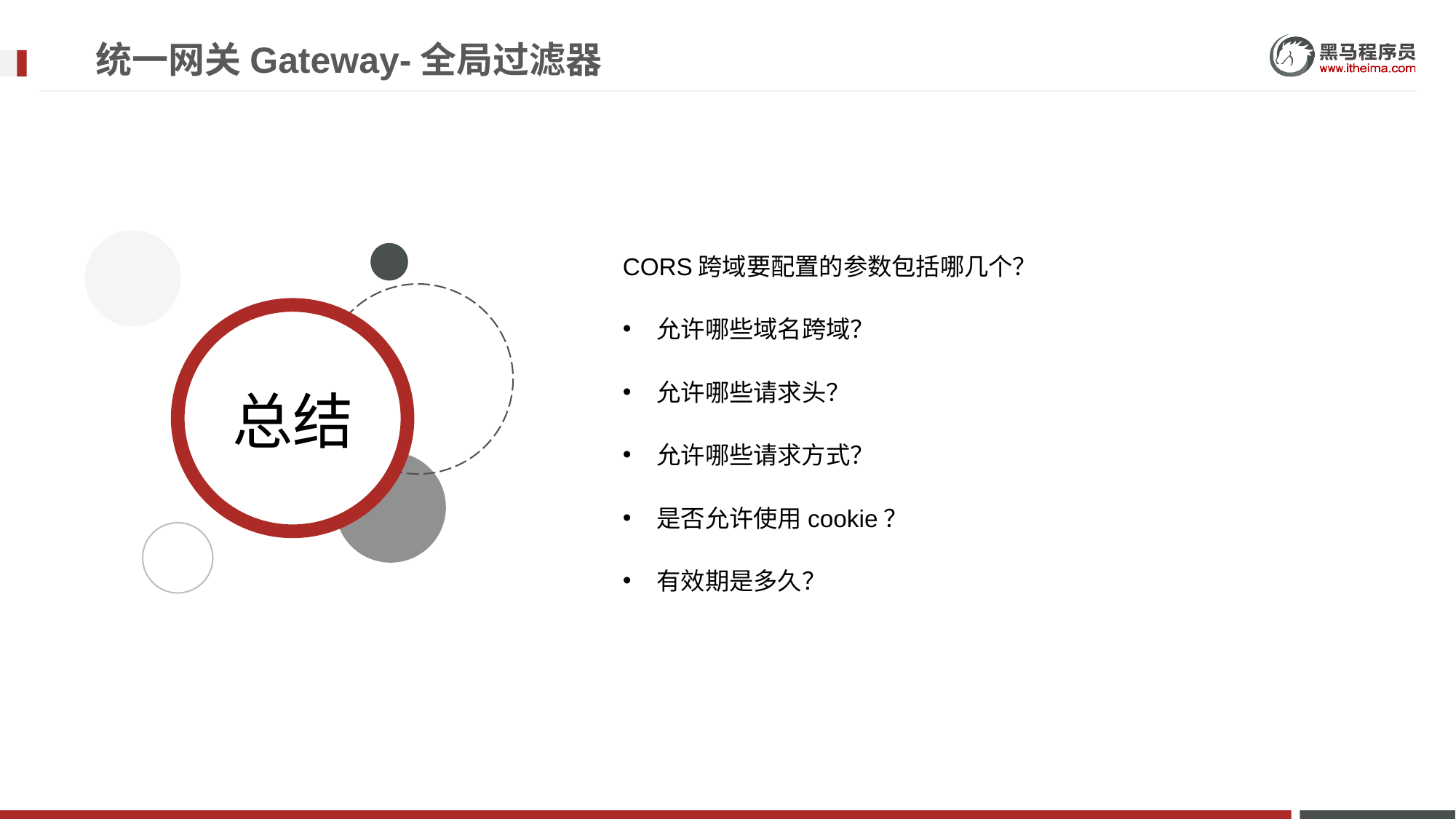

# 统一网关Gateway-全局过滤器
CORS跨域要配置的参数包括哪几个？
允许哪些域名跨域？
允许哪些请求头？
允许哪些请求方式？
是否允许使用cookie？
有效期是多久？